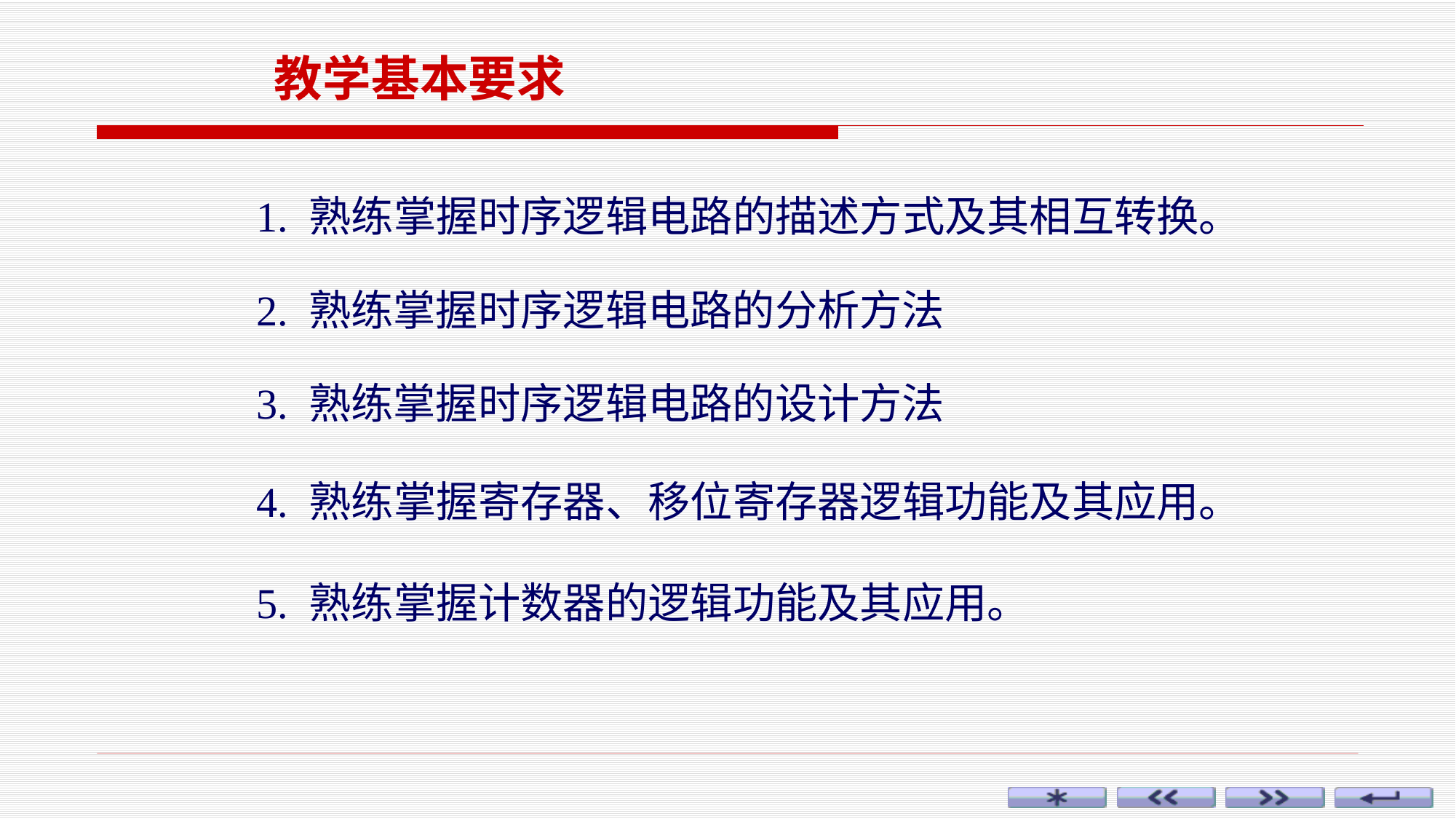

教学基本要求
1. 熟练掌握时序逻辑电路的描述方式及其相互转换。
2. 熟练掌握时序逻辑电路的分析方法
3. 熟练掌握时序逻辑电路的设计方法
4. 熟练掌握寄存器、移位寄存器逻辑功能及其应用。
5. 熟练掌握计数器的逻辑功能及其应用。